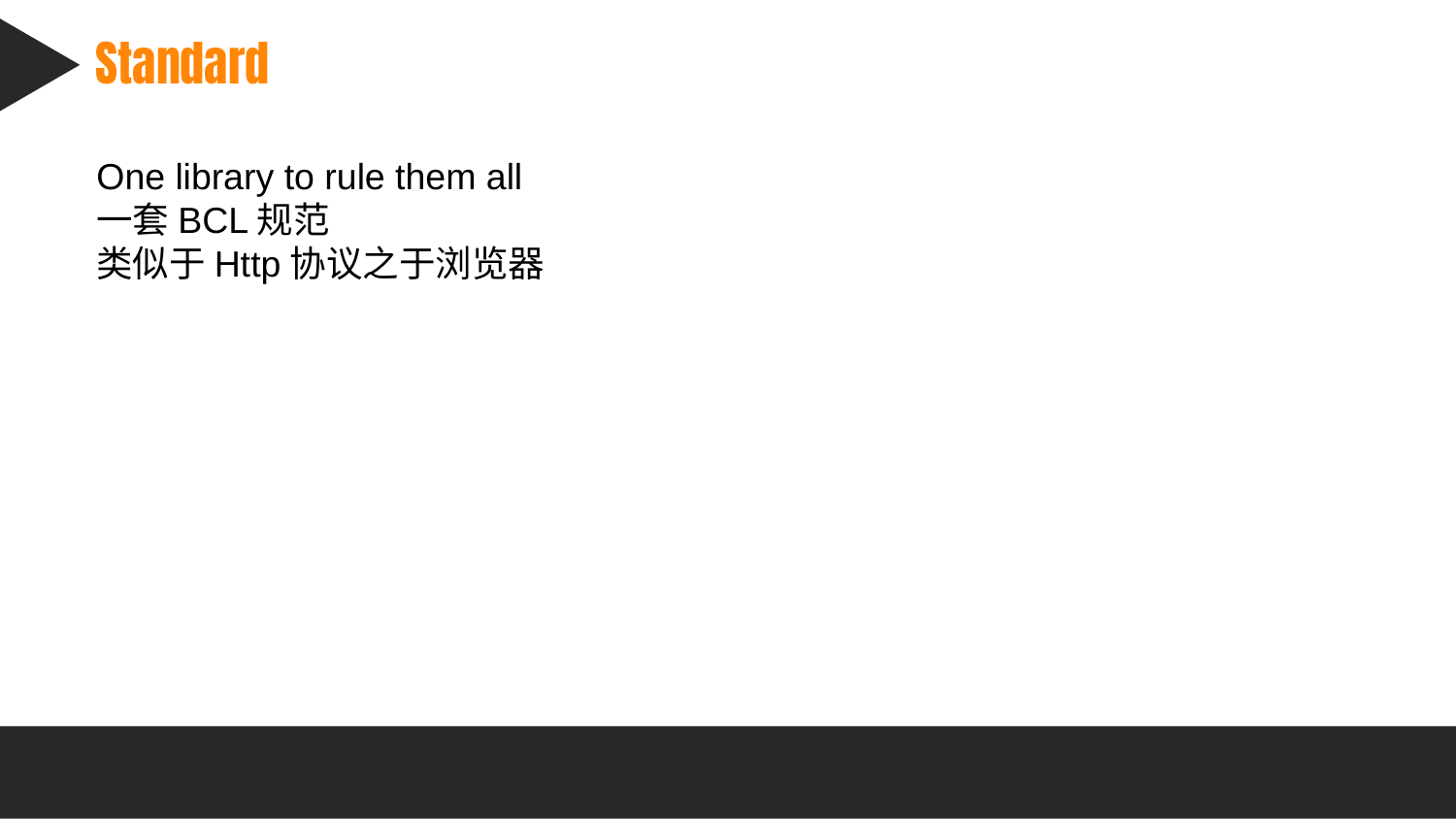

Standard
One library to rule them all
一套BCL规范
类似于Http协议之于浏览器